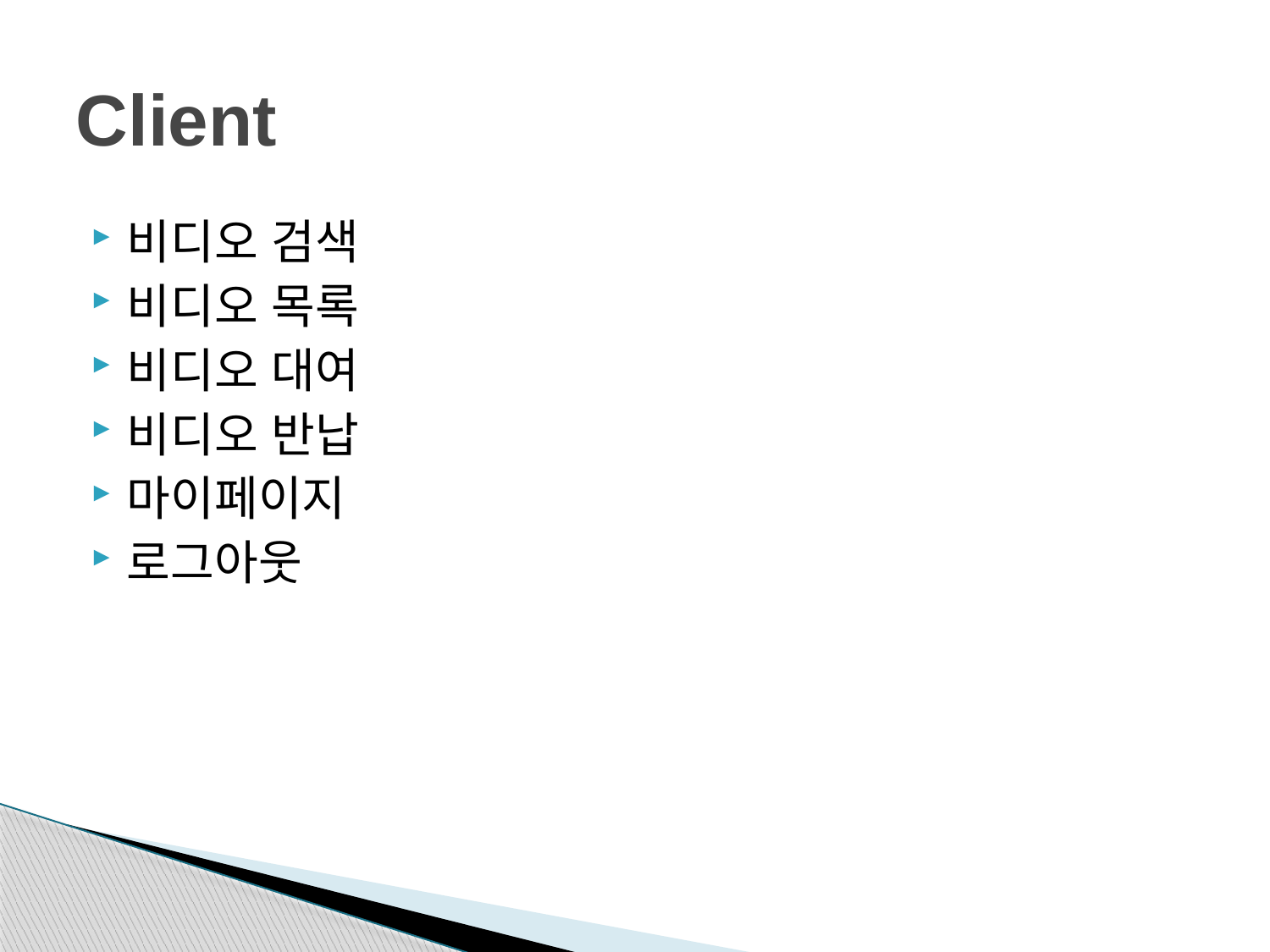

# Client
비디오 검색
비디오 목록
비디오 대여
비디오 반납
마이페이지
로그아웃